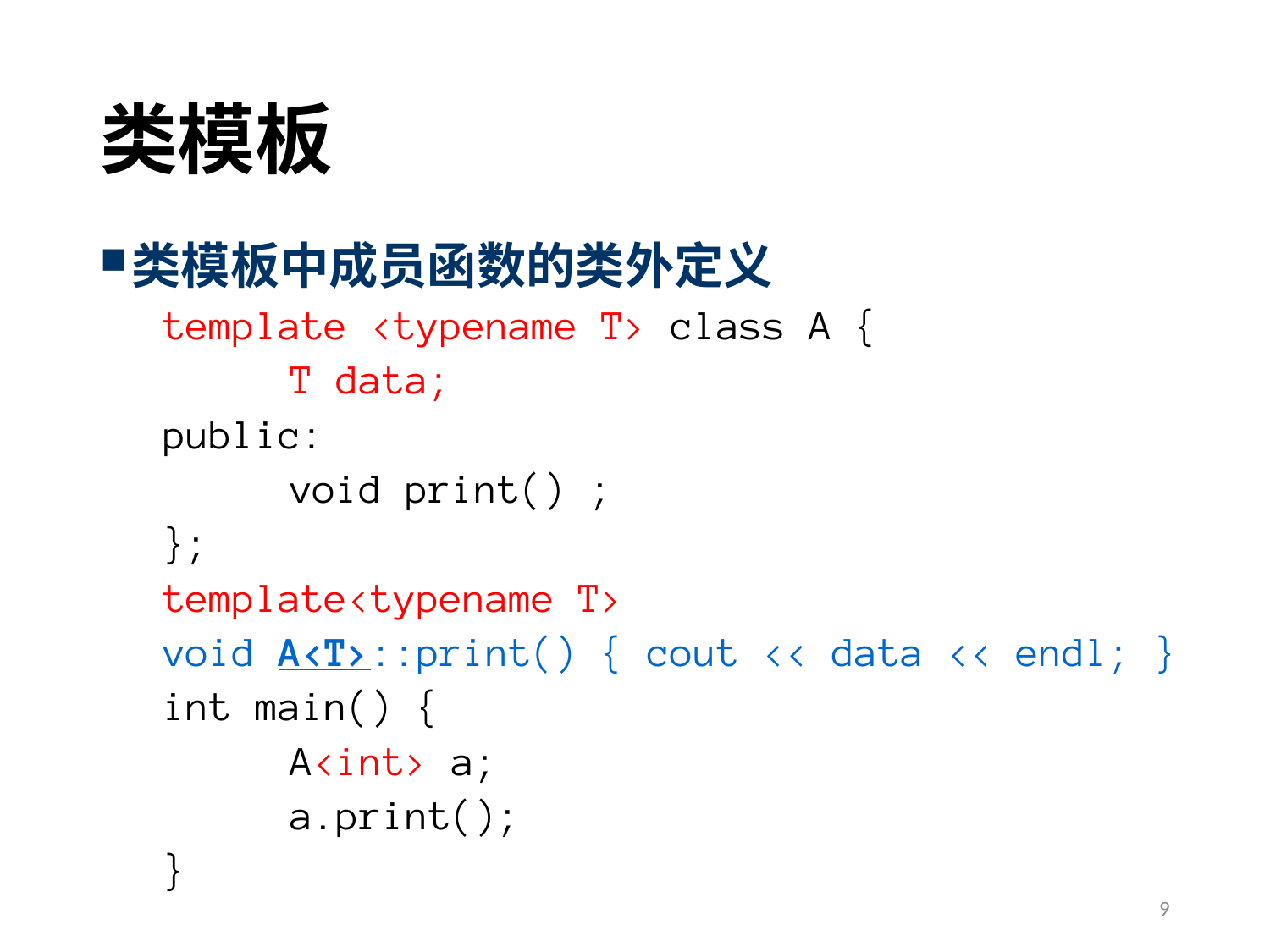

# 类模板
类模板中成员函数的类外定义
template <typename T> class A {
	T data;
public:
	void print() ;
};
template<typename T>
void A<T>::print() { cout << data << endl; }
int main() {
	A<int> a;
	a.print();
}

9